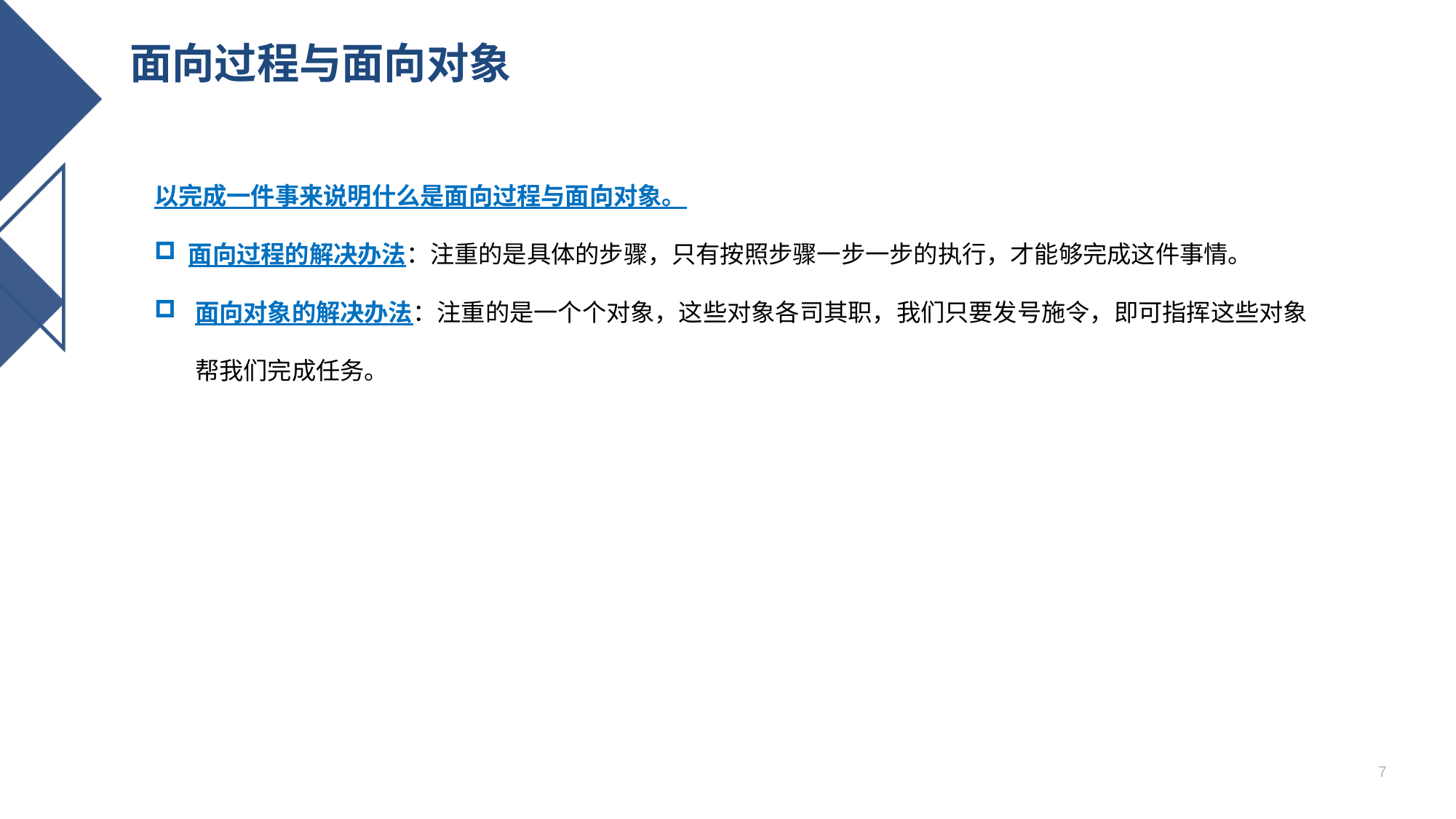

# 面向过程与面向对象
以完成一件事来说明什么是面向过程与面向对象。
面向过程的解决办法：注重的是具体的步骤，只有按照步骤一步一步的执行，才能够完成这件事情。
面向对象的解决办法：注重的是一个个对象，这些对象各司其职，我们只要发号施令，即可指挥这些对象帮我们完成任务。
7